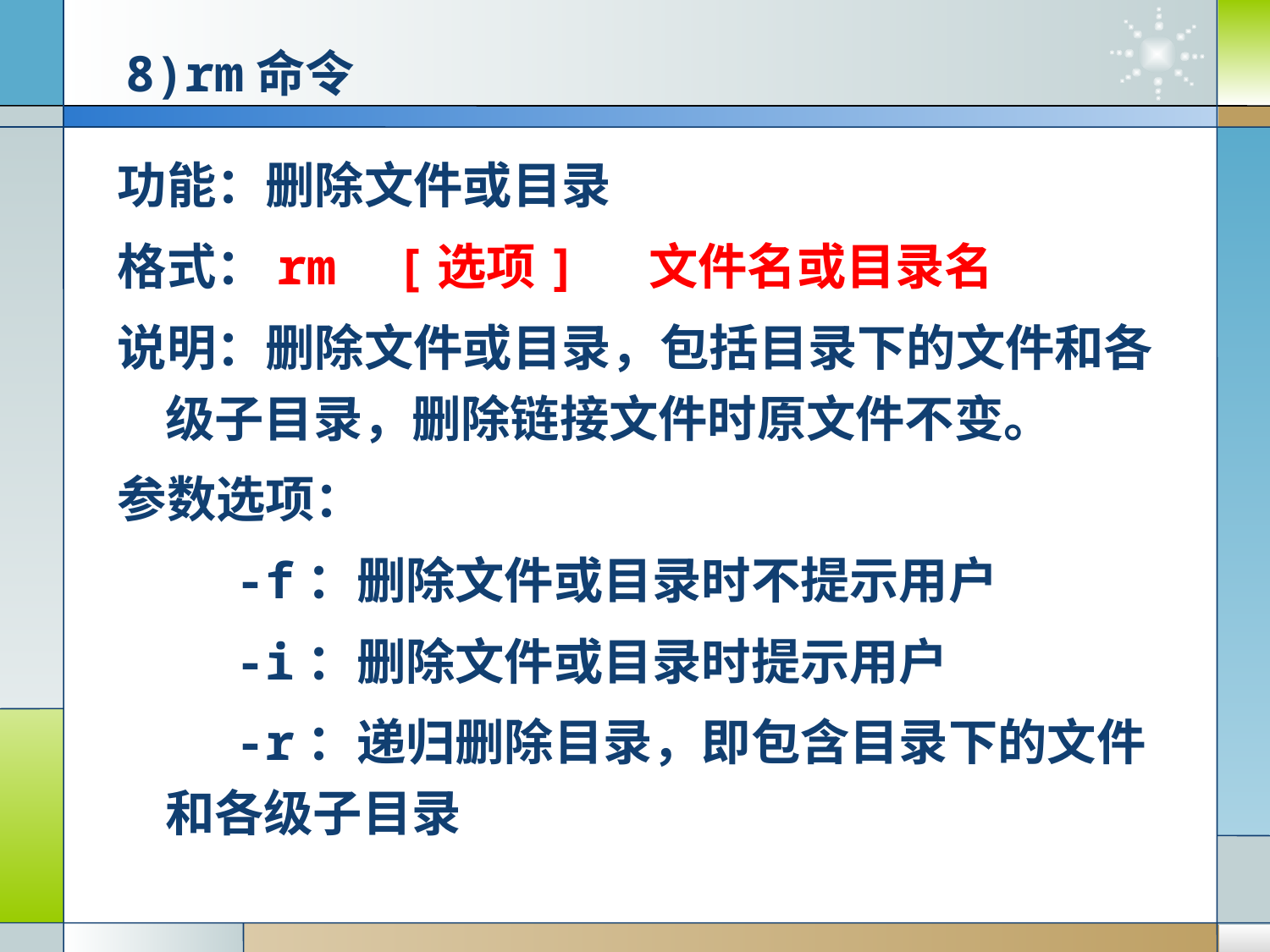

8)rm命令
功能：删除文件或目录
格式：rm  [选项]  文件名或目录名
说明：删除文件或目录，包括目录下的文件和各级子目录，删除链接文件时原文件不变。
参数选项：
    -f：删除文件或目录时不提示用户
    -i：删除文件或目录时提示用户
    -r：递归删除目录，即包含目录下的文件和各级子目录

55